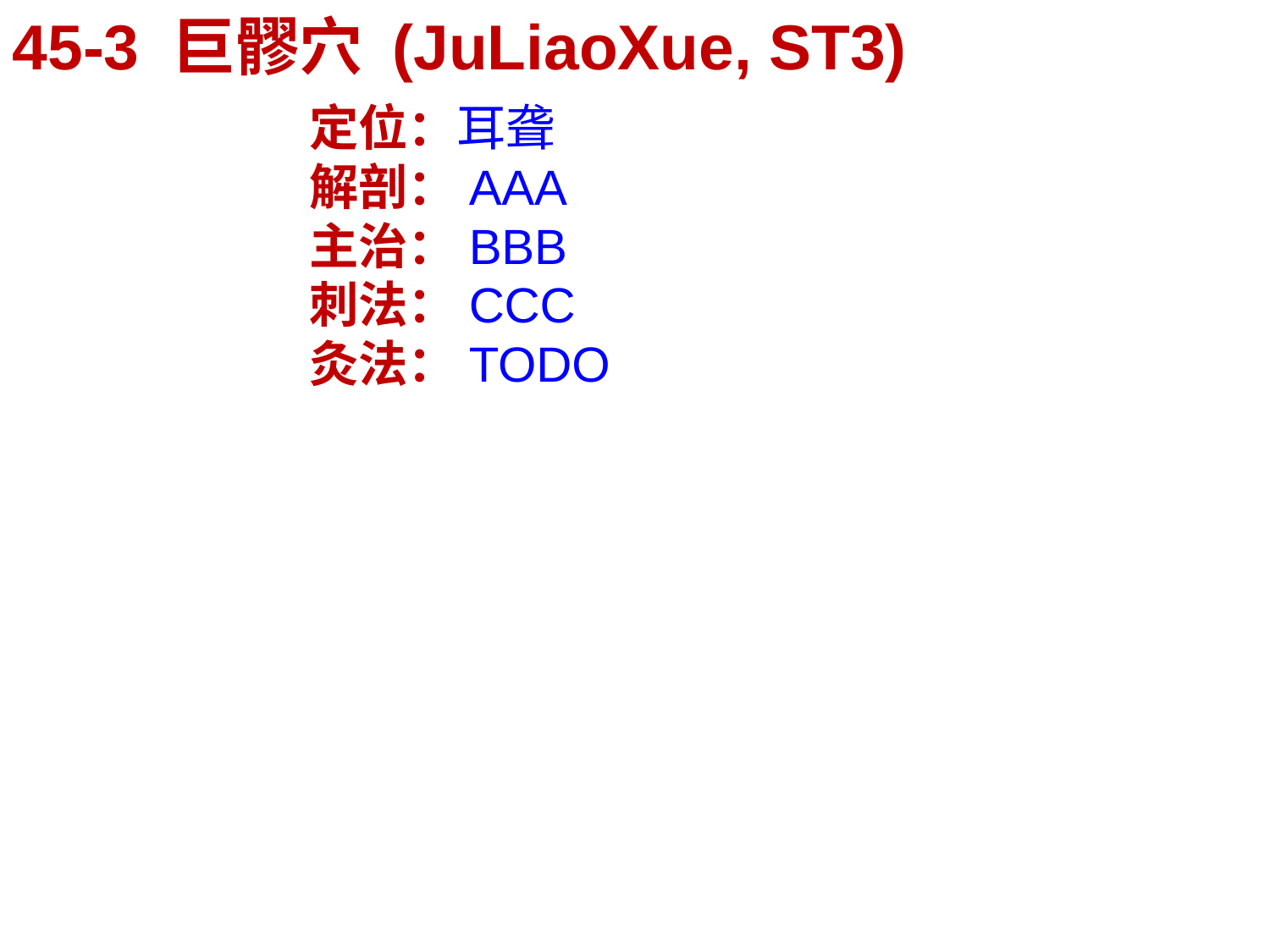

45-3 巨髎穴 (JuLiaoXue, ST3)
定位：耳聋
解剖：AAA
主治：BBB
刺法：CCC
灸法：TODO